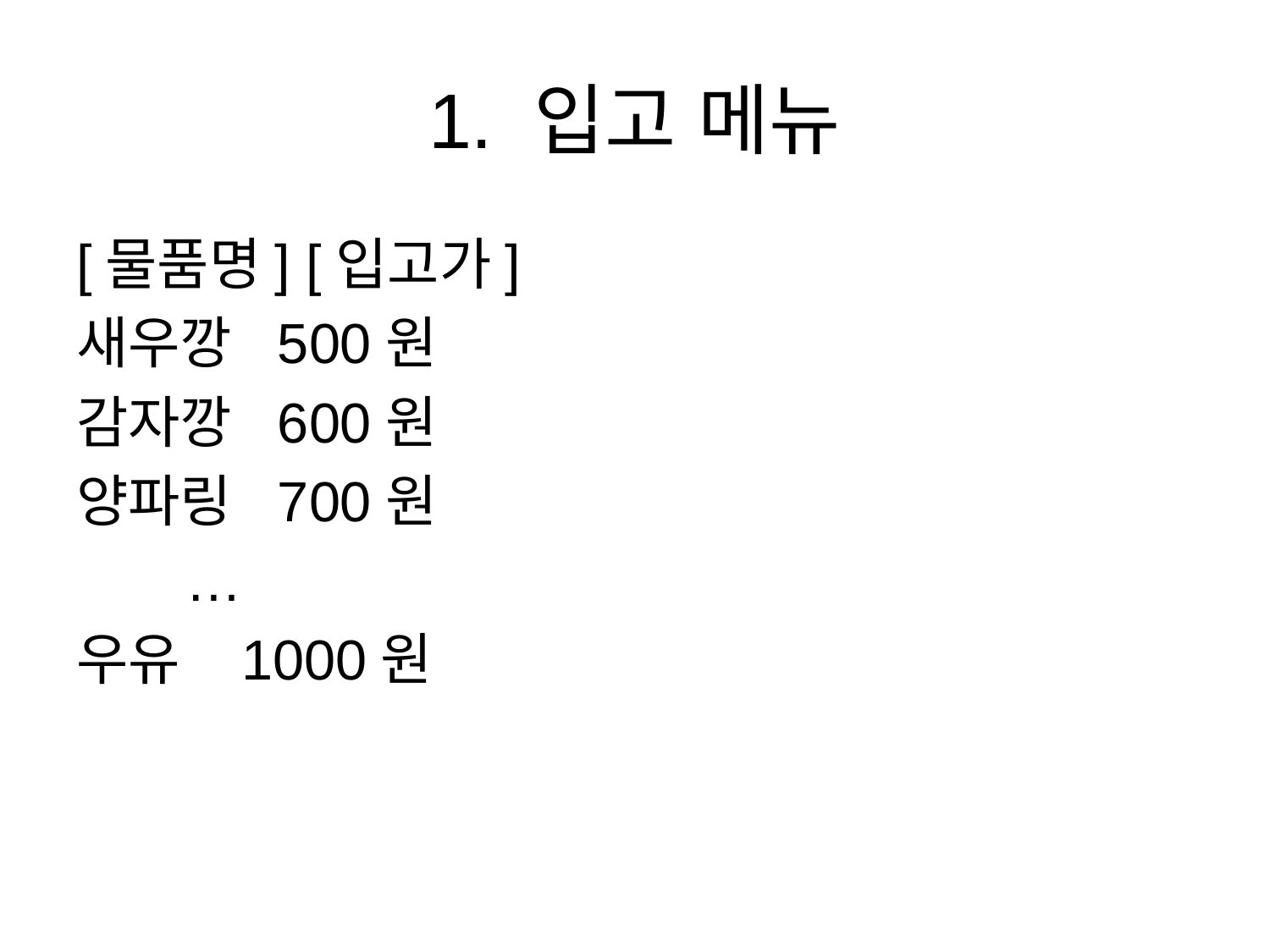

# 1. 입고 메뉴
[물품명] [입고가]
새우깡  500원
감자깡  600원
양파링  700원
       …
우유   1000원